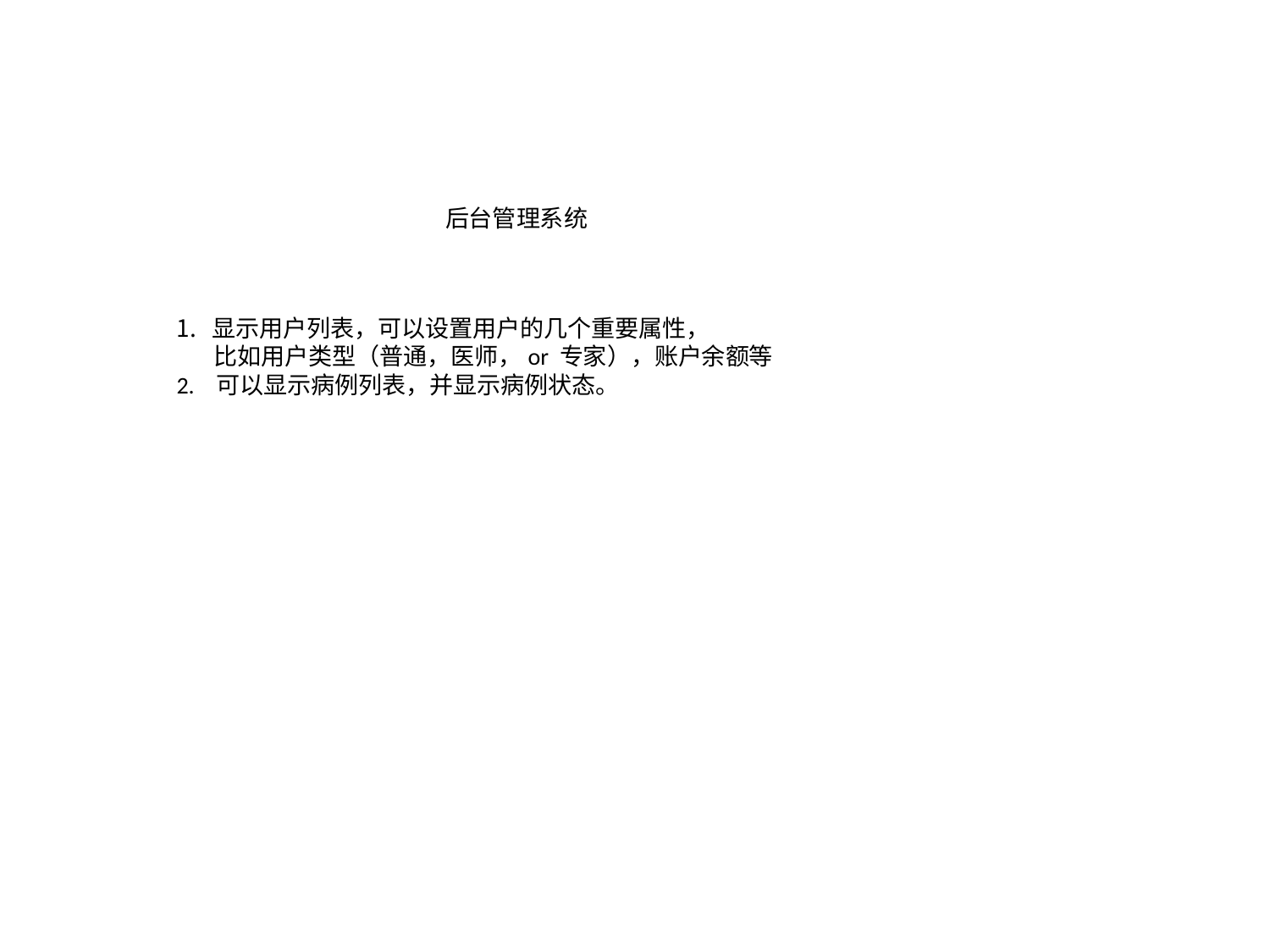

后台管理系统
显示用户列表，可以设置用户的几个重要属性，
      比如用户类型（普通，医师，or 专家），账户余额等
2.   可以显示病例列表，并显示病例状态。